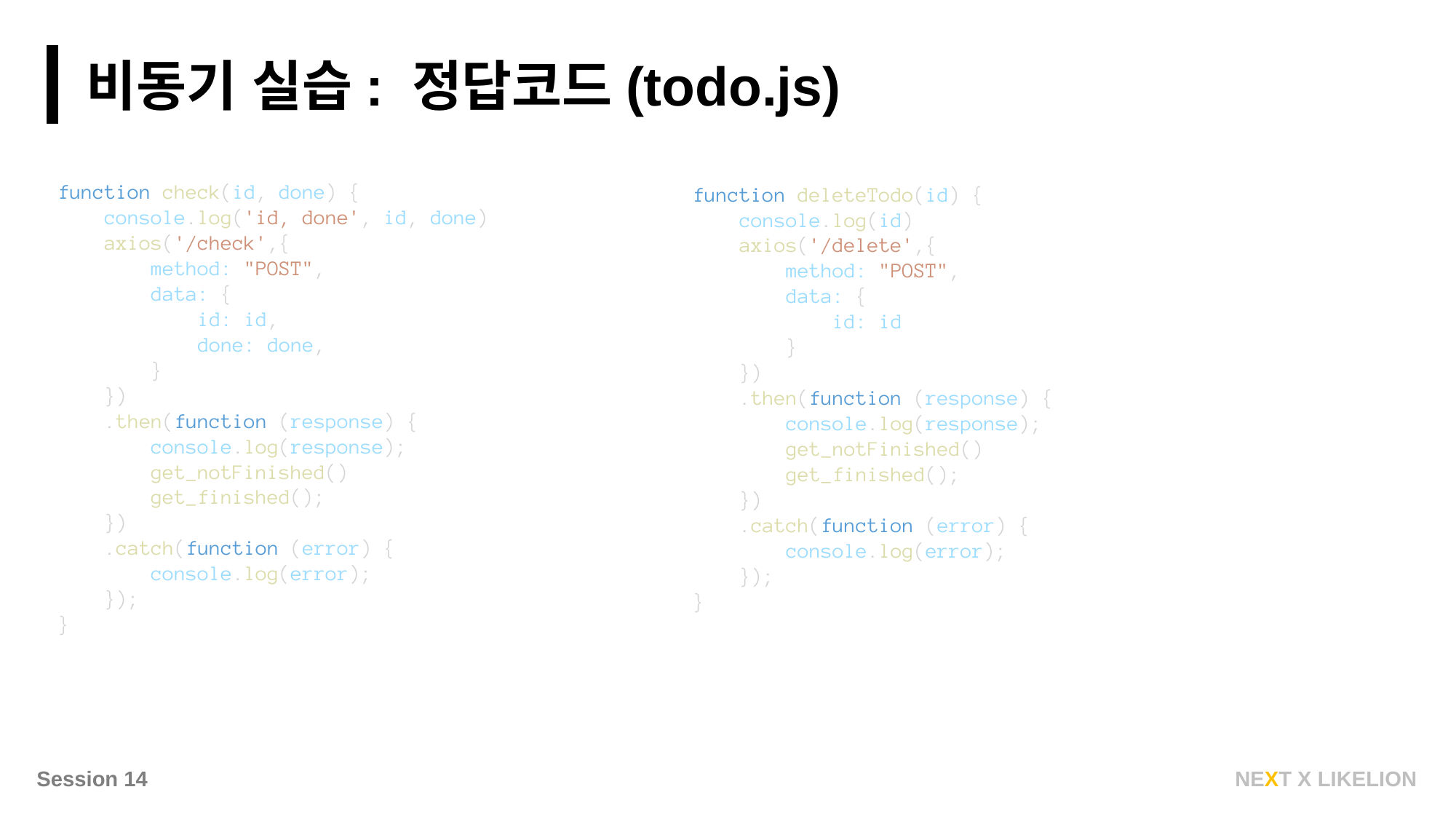

비동기 실습: 정답코드(todo.js)
function check(id, done) {
    console.log('id, done', id, done)
    axios('/check',{
        method: "POST",
        data: {
            id: id,
            done: done,
        }
    })
    .then(function (response) {
        console.log(response);
        get_notFinished()
        get_finished();
    })
    .catch(function (error) {
        console.log(error);
    });
}
function deleteTodo(id) {
    console.log(id)
    axios('/delete',{
        method: "POST",
        data: {
            id: id
        }
    })
    .then(function (response) {
        console.log(response);
        get_notFinished()
        get_finished();
    })
    .catch(function (error) {
        console.log(error);
    });
}
NEXT X LIKELION
Session 14